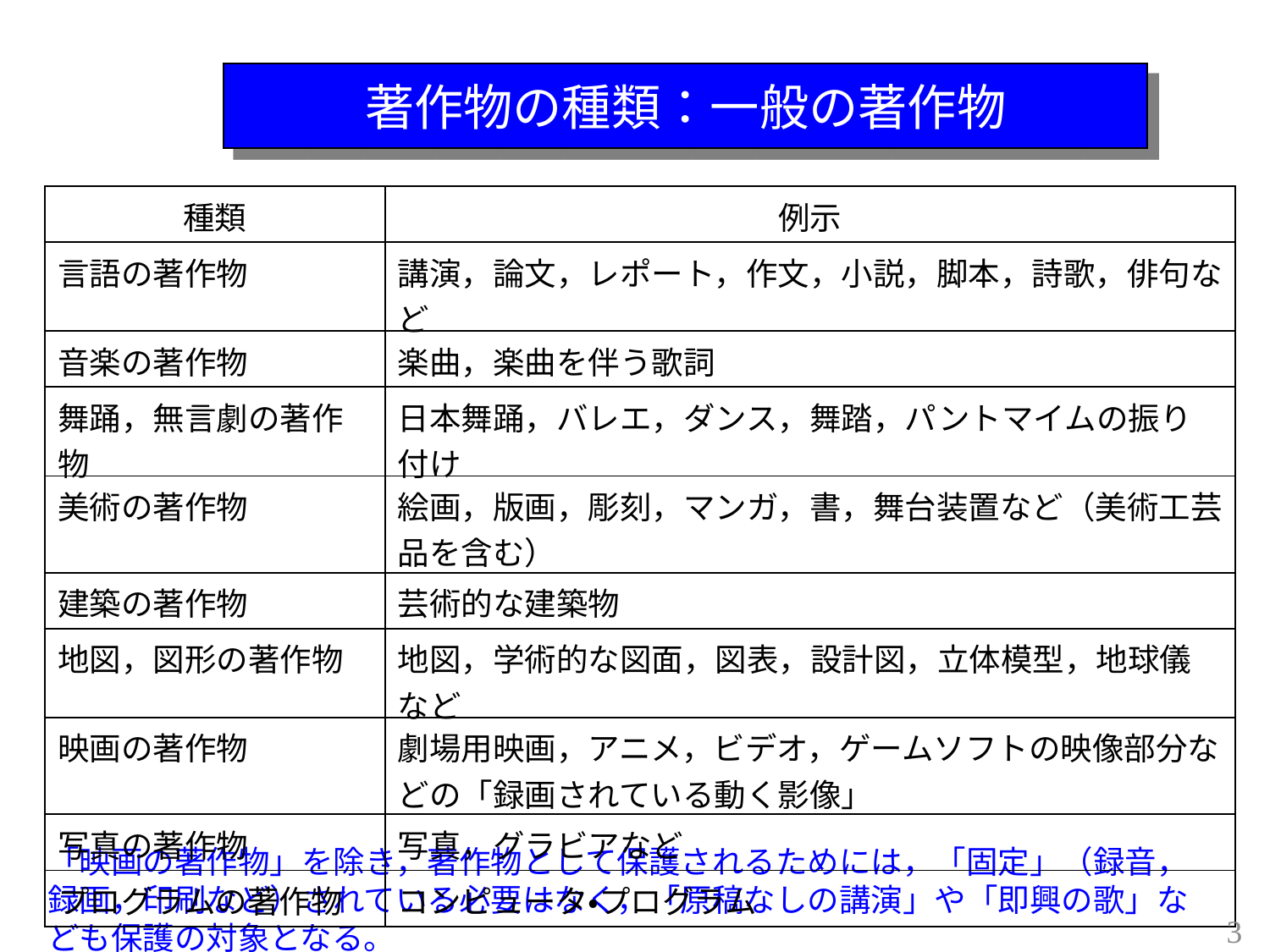

著作物の種類：一般の著作物
| 種類 | 例示 |
| --- | --- |
| 言語の著作物 | 講演，論文，レポート，作文，小説，脚本，詩歌，俳句など |
| 音楽の著作物 | 楽曲，楽曲を伴う歌詞 |
| 舞踊，無言劇の著作物 | 日本舞踊，バレエ，ダンス，舞踏，パントマイムの振り付け |
| 美術の著作物 | 絵画，版画，彫刻，マンガ，書，舞台装置など（美術工芸品を含む） |
| 建築の著作物 | 芸術的な建築物 |
| 地図，図形の著作物 | 地図，学術的な図面，図表，設計図，立体模型，地球儀など |
| 映画の著作物 | 劇場用映画，アニメ，ビデオ，ゲームソフトの映像部分などの「録画されている動く影像」 |
| 写真の著作物 | 写真，グラビアなど |
| プログラムの著作物 | コンピュータ・プログラム |
「映画の著作物」を除き，著作物として保護されるためには，「固定」（録音，録画，印刷など）されている必要はなく，「原稿なしの講演」や「即興の歌」なども保護の対象となる。
3